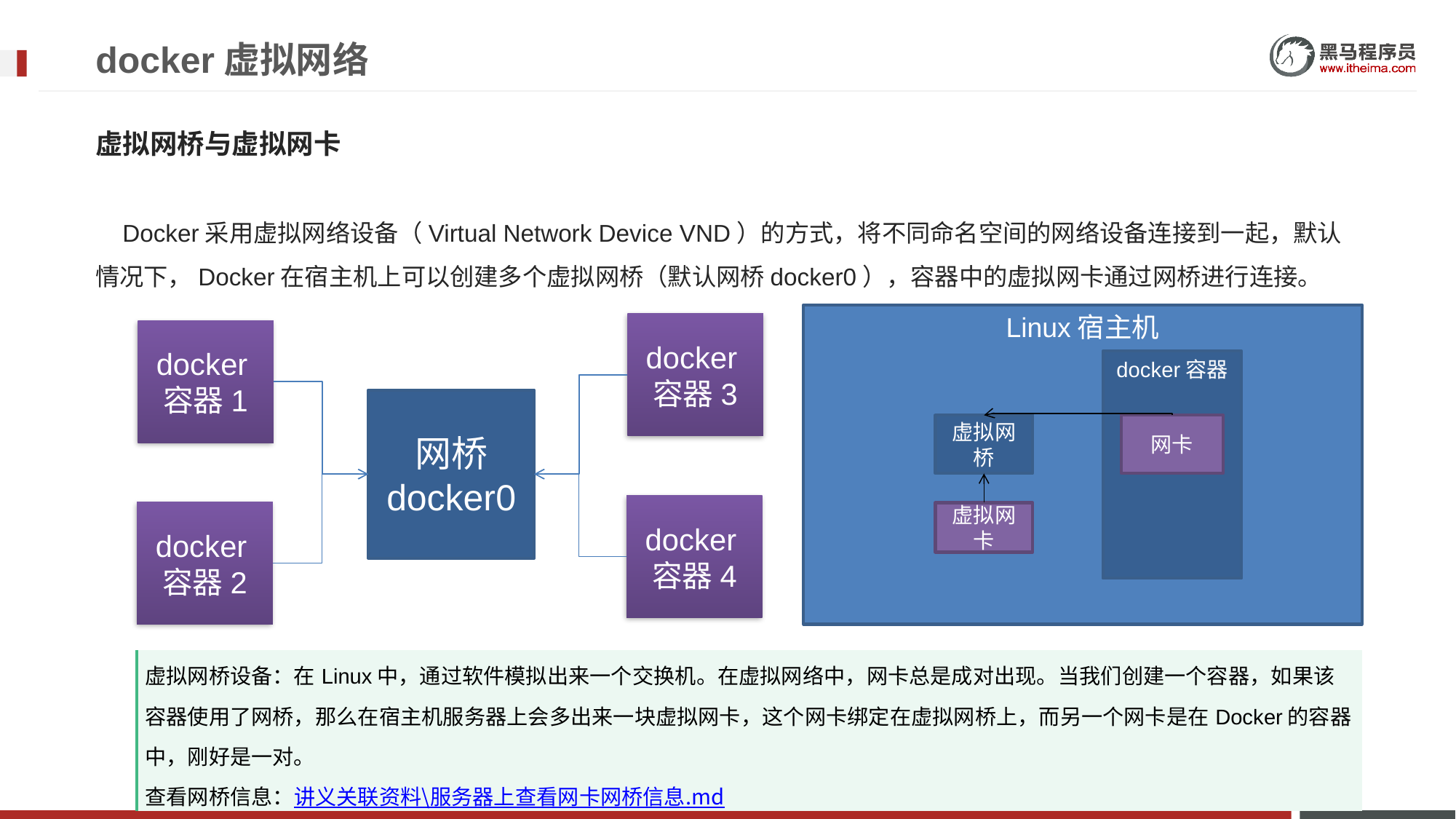

# docker虚拟网络
虚拟网桥与虚拟网卡
    Docker采用虚拟网络设备（Virtual Network Device VND）的方式，将不同命名空间的网络设备连接到一起，默认情况下，Docker在宿主机上可以创建多个虚拟网桥（默认网桥docker0），容器中的虚拟网卡通过网桥进行连接。
Linux宿主机
docker容器
网卡
虚拟网桥
虚拟网卡
docker容器3
docker容器1
网桥
docker0
docker容器4
docker容器2
| 虚拟网桥设备：在Linux中，通过软件模拟出来一个交换机。在虚拟网络中，网卡总是成对出现。当我们创建一个容器，如果该容器使用了网桥，那么在宿主机服务器上会多出来一块虚拟网卡，这个网卡绑定在虚拟网桥上，而另一个网卡是在Docker的容器中，刚好是一对。 查看网桥信息：讲义关联资料\服务器上查看网卡网桥信息.md |
| --- |